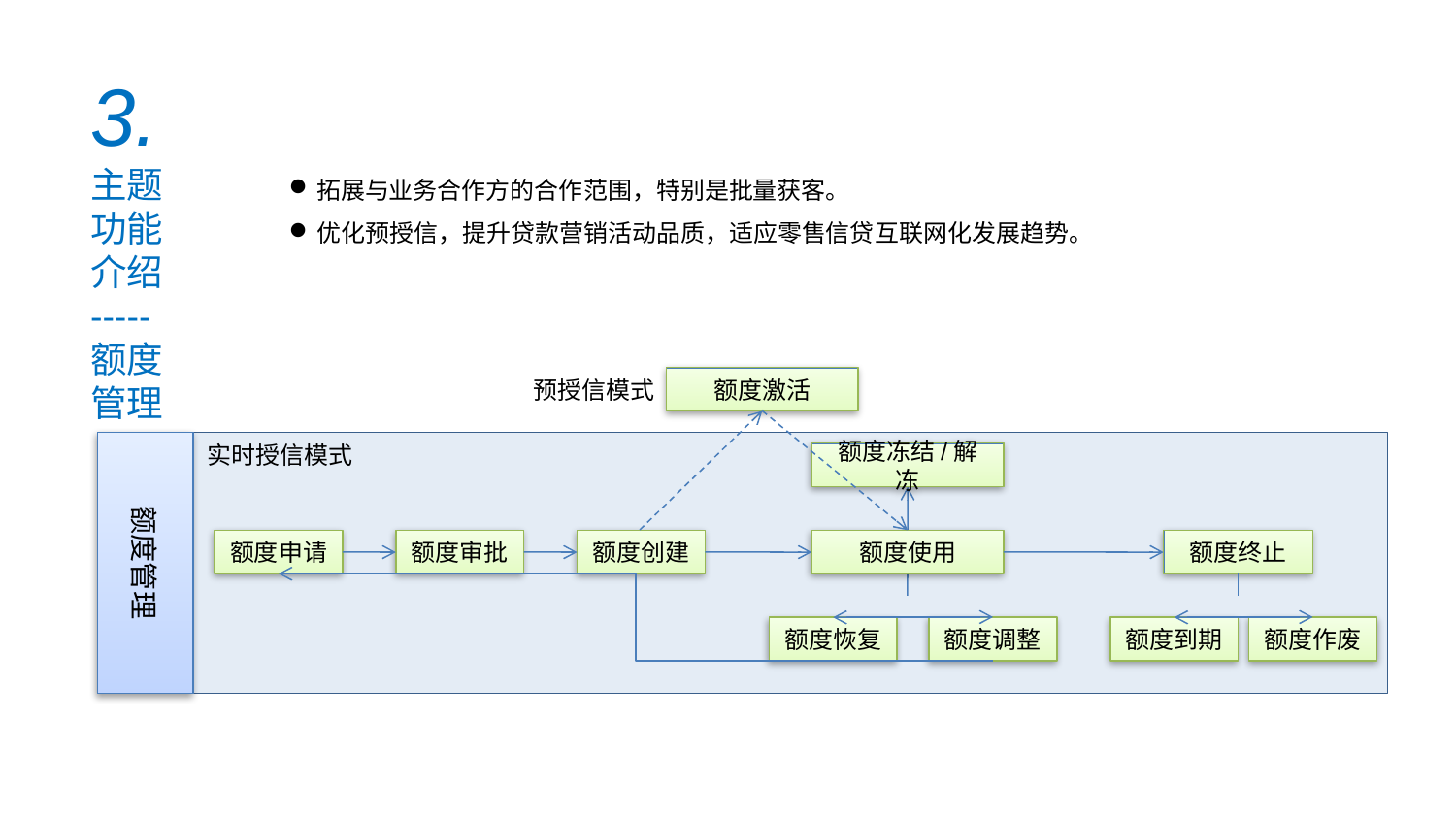

# 3. 主题 功能 介绍 ----- 额度 管理
拓展与业务合作方的合作范围，特别是批量获客。
优化预授信，提升贷款营销活动品质，适应零售信贷互联网化发展趋势。
额度激活
预授信模式
额度管理

额度冻结/解冻
额度申请
额度审批
额度创建
额度使用
额度终止
额度恢复
额度调整
额度到期
额度作废
实时授信模式